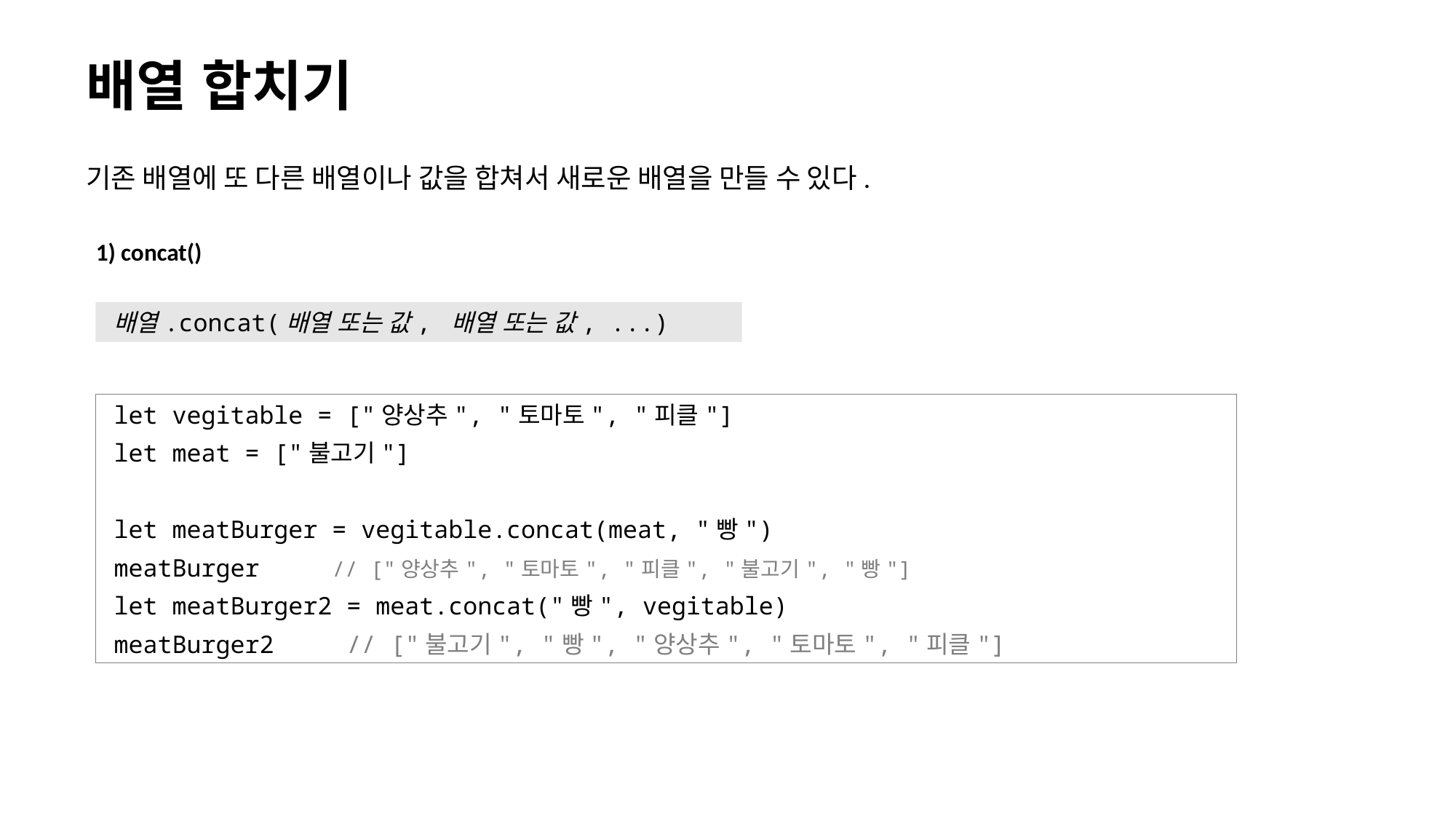

# 배열 합치기
기존 배열에 또 다른 배열이나 값을 합쳐서 새로운 배열을 만들 수 있다.
1) concat()
배열.concat(배열 또는 값, 배열 또는 값, ...)
let vegitable = ["양상추", "토마토", "피클"]
let meat = ["불고기"]

let meatBurger = vegitable.concat(meat, "빵")
meatBurger     // ["양상추", "토마토", "피클", "불고기", "빵"]
let meatBurger2 = meat.concat("빵", vegitable)
meatBurger2     // ["불고기", "빵", "양상추", "토마토", "피클"]